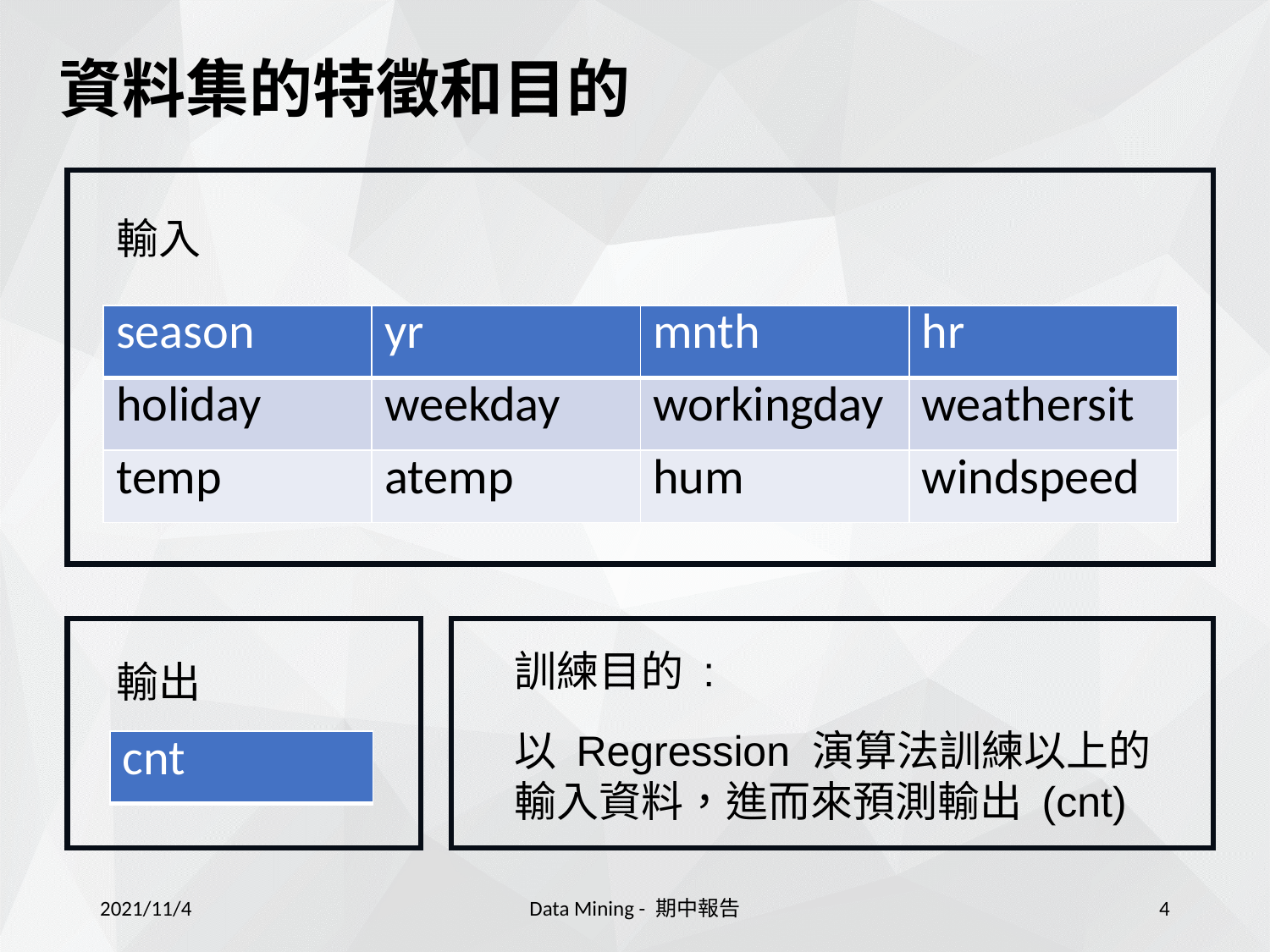

資料集的特徵和目的

輸入
| season | yr | mnth | hr |
| --- | --- | --- | --- |
| holiday | weekday | workingday | weathersit |
| temp | atemp | hum | windspeed |

訓練目的 :
以 Regression 演算法訓練以上的
輸入資料，進而來預測輸出 (cnt)
輸出
| cnt |
| --- |
2021/11/4
Data Mining - 期中報告
4